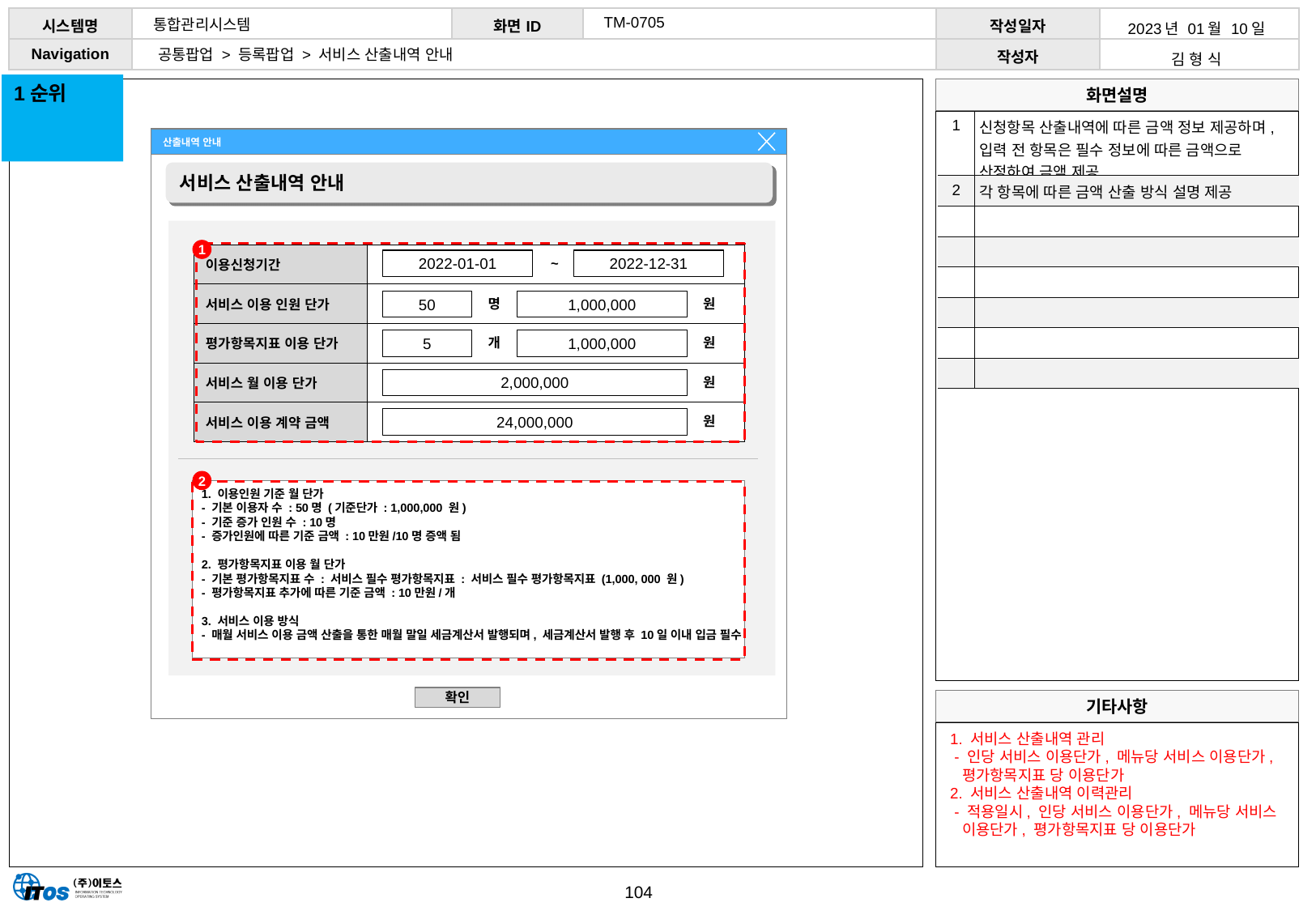

TM-0705
통합관리시스템
| 2023년 01월 10일 |
| --- |
| 김 형 식 |
공통팝업 > 등록팝업 > 서비스 산출내역 안내
1순위
| 1 | 신청항목 산출내역에 따른 금액 정보 제공하며, 입력 전 항목은 필수 정보에 따른 금액으로 산정하여 금액 제공 |
| --- | --- |
| 2 | 각 항목에 따른 금액 산출 방식 설명 제공 |
|  |  |
|  |  |
|  |  |
|  |  |
|  |  |
|  |  |

산출내역 안내

서비스 산출내역 안내

1

| 이용신청기간 |  |
| --- | --- |
| 서비스 이용 인원 단가 |  |
| 평가항목지표 이용 단가 |  |
| 서비스 월 이용 단가 |  |
| 서비스 이용 계약 금액 |  |
~
2022-01-01
2022-12-31
명
50
원
1,000,000
개
5
원
1,000,000
원
2,000,000
원
24,000,000
2
1. 이용인원 기준 월 단가
- 기본 이용자 수 : 50명 (기준단가 : 1,000,000 원)
- 기준 증가 인원 수 : 10명
- 증가인원에 따른 기준 금액 : 10만원/10명 증액 됨

2. 평가항목지표 이용 월 단가
- 기본 평가항목지표 수 : 서비스 필수 평가항목지표 : 서비스 필수 평가항목지표 (1,000, 000 원)
- 평가항목지표 추가에 따른 기준 금액 : 10만원/개

3. 서비스 이용 방식
- 매월 서비스 이용 금액 산출을 통한 매월 말일 세금계산서 발행되며, 세금계산서 발행 후 10일 이내 입금 필수

확인
1. 서비스 산출내역 관리
 - 인당 서비스 이용단가, 메뉴당 서비스 이용단가, 평가항목지표 당 이용단가
2. 서비스 산출내역 이력관리
 - 적용일시, 인당 서비스 이용단가, 메뉴당 서비스 이용단가, 평가항목지표 당 이용단가